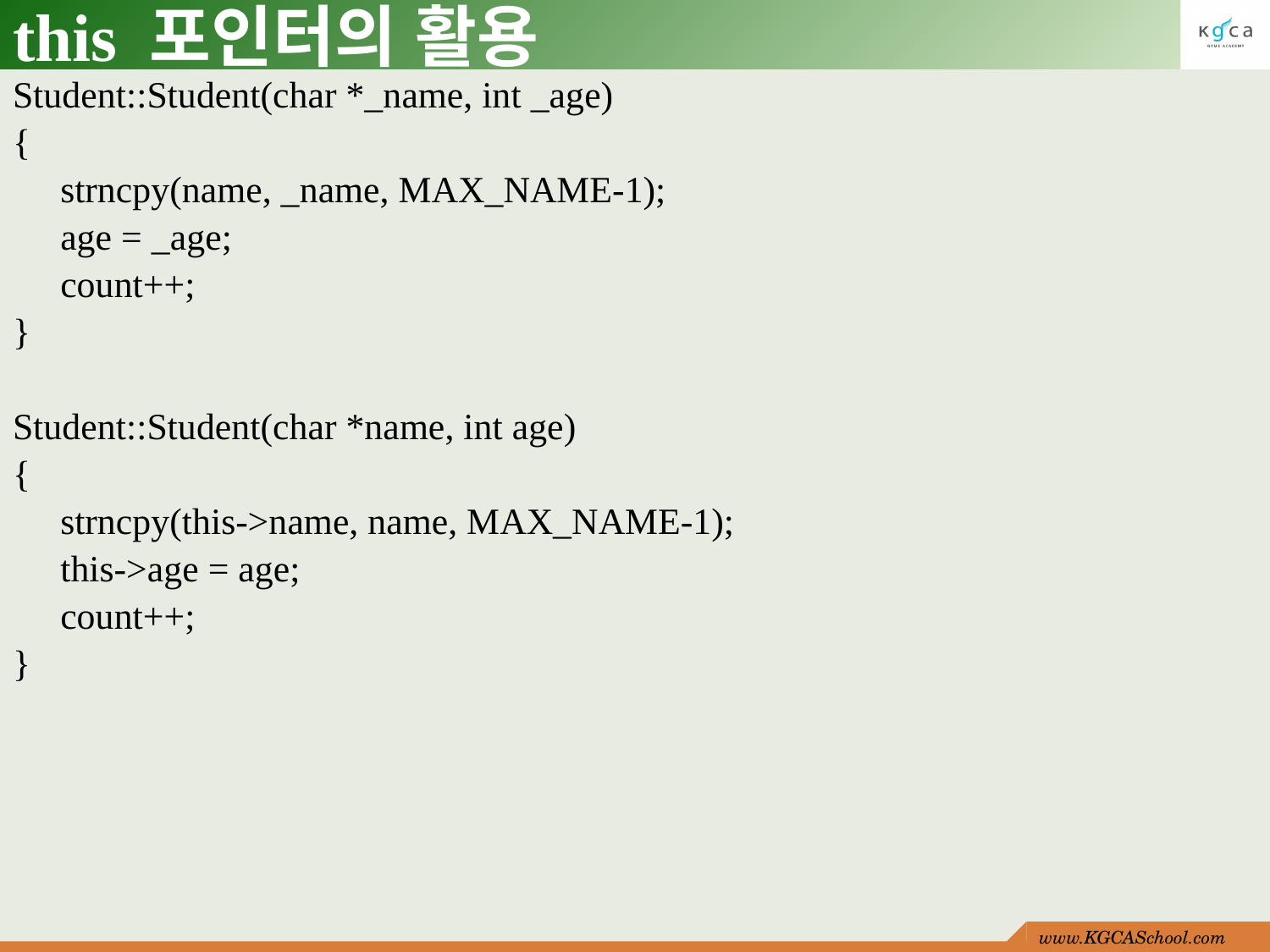

# this 포인터의 활용
Student::Student(char *_name, int _age)
{
	strncpy(name, _name, MAX_NAME-1);
	age = _age;
	count++;
}

Student::Student(char *name, int age)
{
	strncpy(this->name, name, MAX_NAME-1);
	this->age = age;
	count++;
}